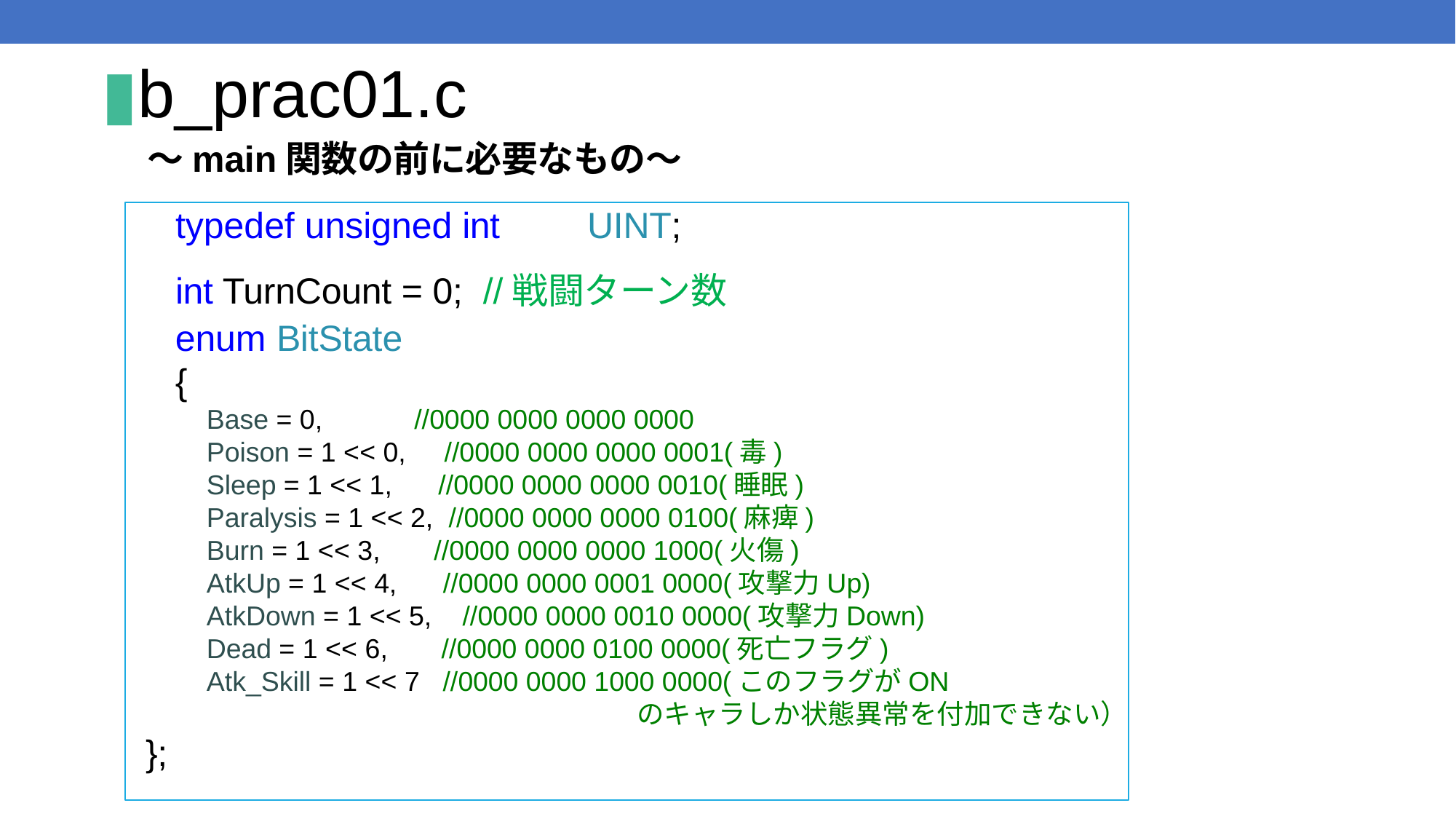

# ▮b_prac01.c
～main関数の前に必要なもの～
typedef unsigned int	UINT;
int TurnCount = 0;  //戦闘ターン数

enum BitState
{
　　Base = 0,            //0000 0000 0000 0000
　　Poison = 1 << 0,     //0000 0000 0000 0001(毒)
　　Sleep = 1 << 1,      //0000 0000 0000 0010(睡眠)
　　Paralysis = 1 << 2,  //0000 0000 0000 0100(麻痺)
　　Burn = 1 << 3,       //0000 0000 0000 1000(火傷)
　　AtkUp = 1 << 4,      //0000 0000 0001 0000(攻撃力Up)
　　AtkDown = 1 << 5,    //0000 0000 0010 0000(攻撃力Down)
　　Dead = 1 << 6,       //0000 0000 0100 0000(死亡フラグ)
　　Atk_Skill = 1 << 7   //0000 0000 1000 0000(このフラグがON
　　　　　　　　　　　　　　　　　　のキャラしか状態異常を付加できない）
};